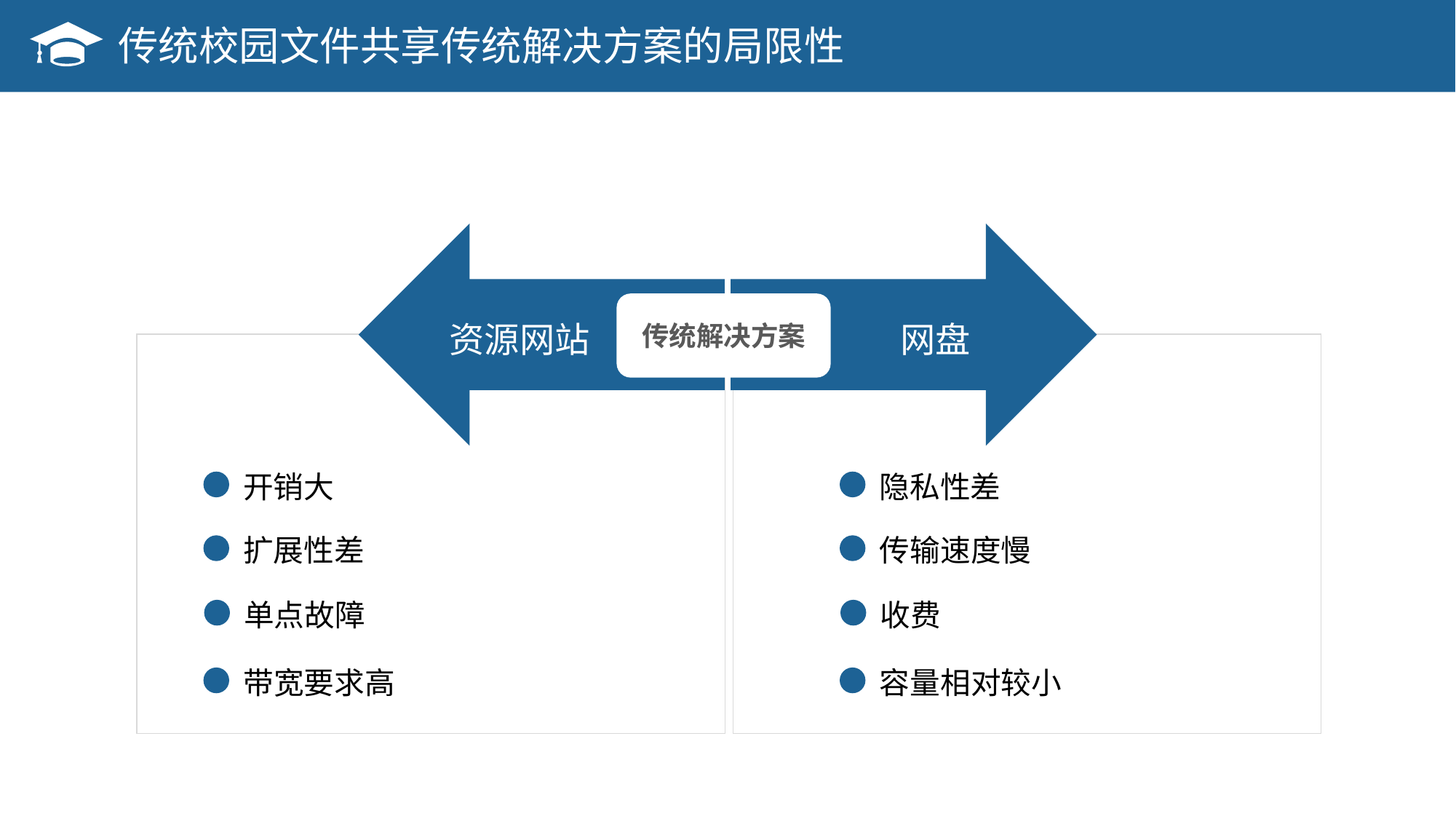

传统校园文件共享传统解决方案的局限性

资源网站
网盘
传统解决方案

开销大
隐私性差

扩展性差
传输速度慢

单点故障
收费

带宽要求高
容量相对较小